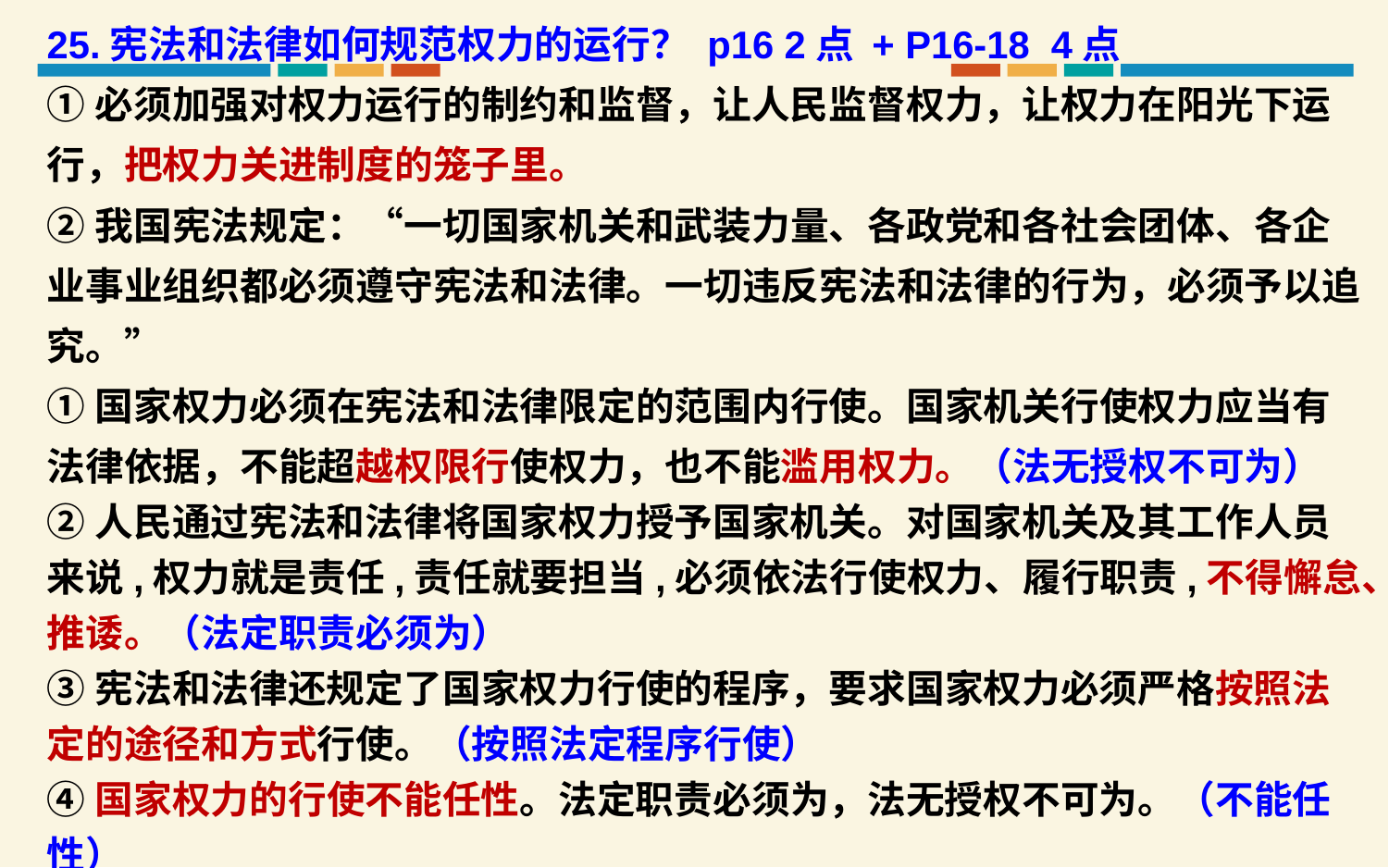

25.宪法和法律如何规范权力的运行？ p16 2点 + P16-18  4点
①必须加强对权力运行的制约和监督，让人民监督权力，让权力在阳光下运行，把权力关进制度的笼子里。
②我国宪法规定：“一切国家机关和武装力量、各政党和各社会团体、各企业事业组织都必须遵守宪法和法律。一切违反宪法和法律的行为，必须予以追究。”
①国家权力必须在宪法和法律限定的范围内行使。国家机关行使权力应当有法律依据，不能超越权限行使权力，也不能滥用权力。（法无授权不可为）
②人民通过宪法和法律将国家权力授予国家机关。对国家机关及其工作人员来说,权力就是责任,责任就要担当,必须依法行使权力、履行职责,不得懈怠、推诿。（法定职责必须为）
③宪法和法律还规定了国家权力行使的程序，要求国家权力必须严格按照法定的途径和方式行使。（按照法定程序行使）
④国家权力的行使不能任性。法定职责必须为，法无授权不可为。（不能任性）